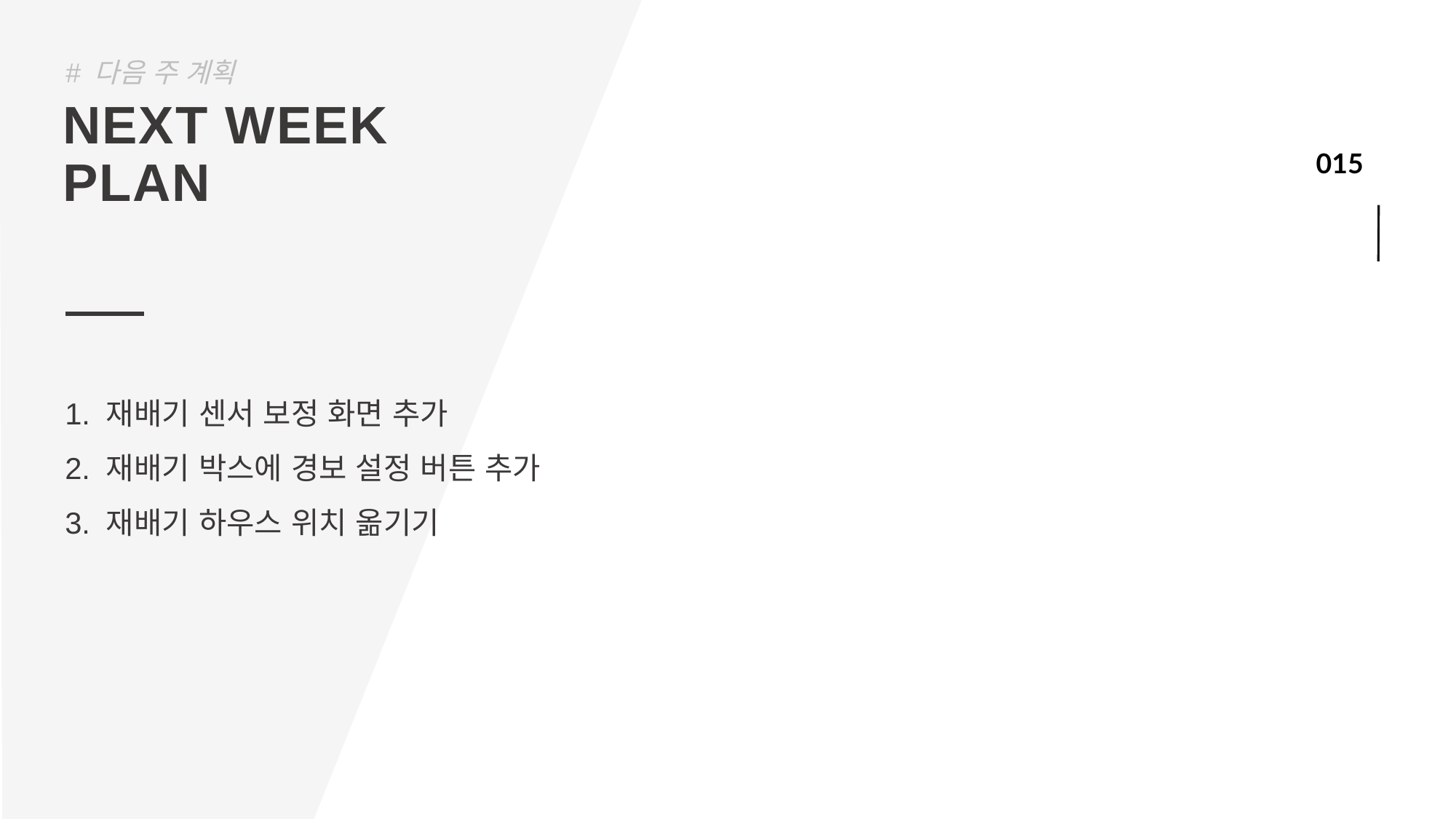

# 다음 주 계획
NEXT WEEK
PLAN
재배기 센서 보정 화면 추가
재배기 박스에 경보 설정 버튼 추가
재배기 하우스 위치 옮기기